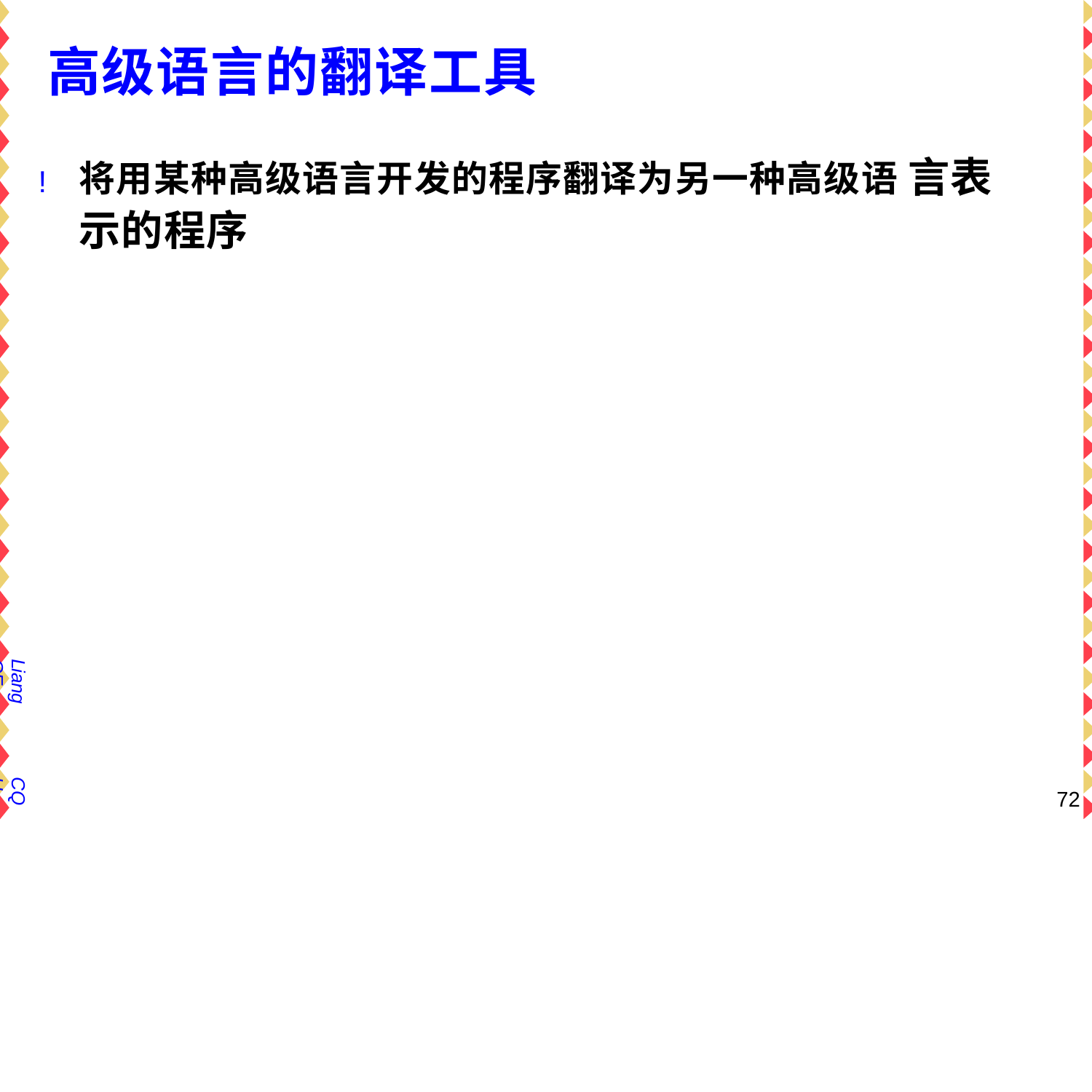

高级语言的翻译工具
!	将用某种高级语言开发的程序翻译为另一种高级语 言表示的程序
Liang GE
CQU
72